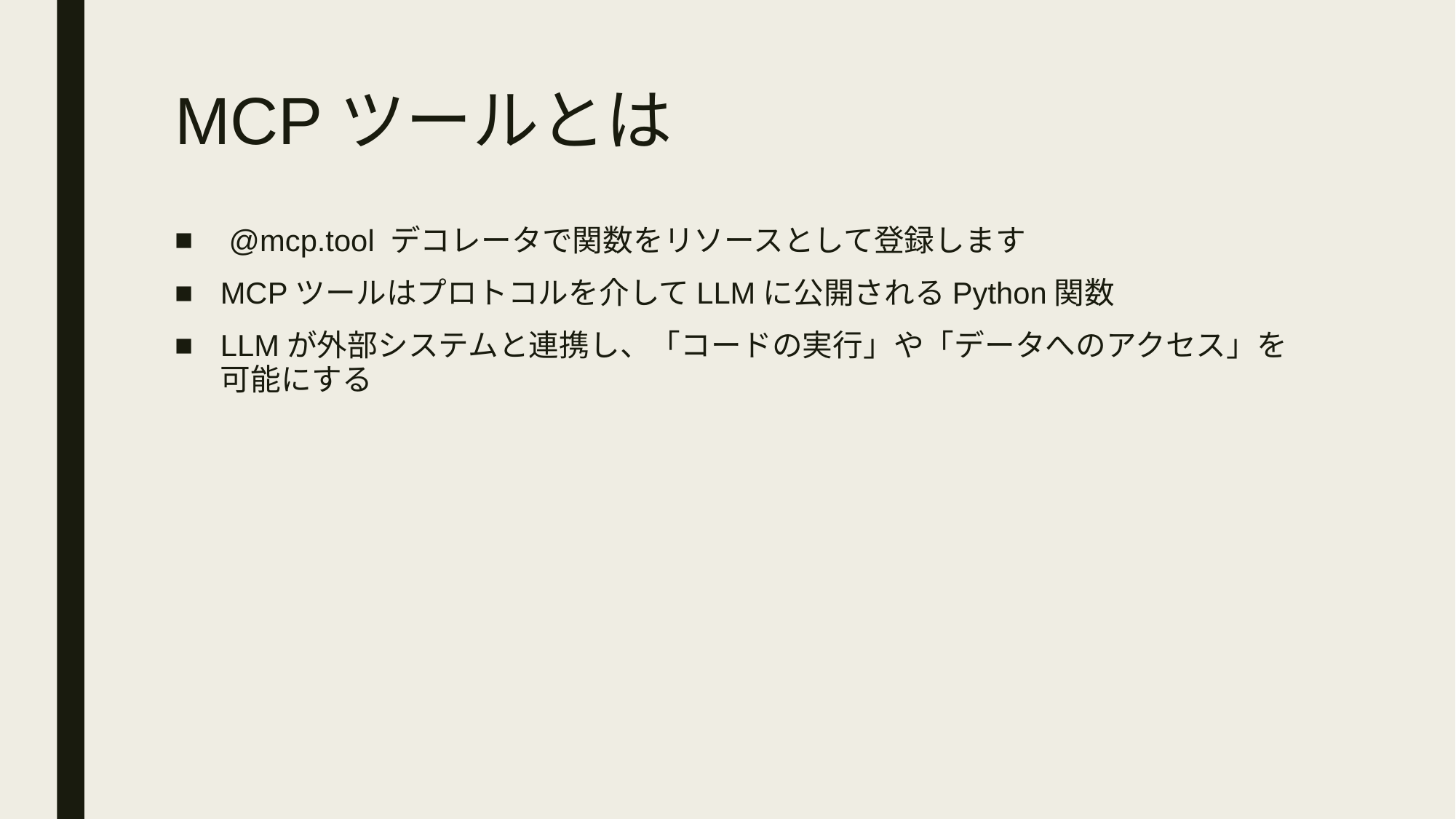

# MCPツールとは
 @mcp.tool デコレータで関数をリソースとして登録します
MCPツールはプロトコルを介してLLMに公開されるPython関数
LLMが外部システムと連携し、「コードの実行」や「データへのアクセス」を可能にする